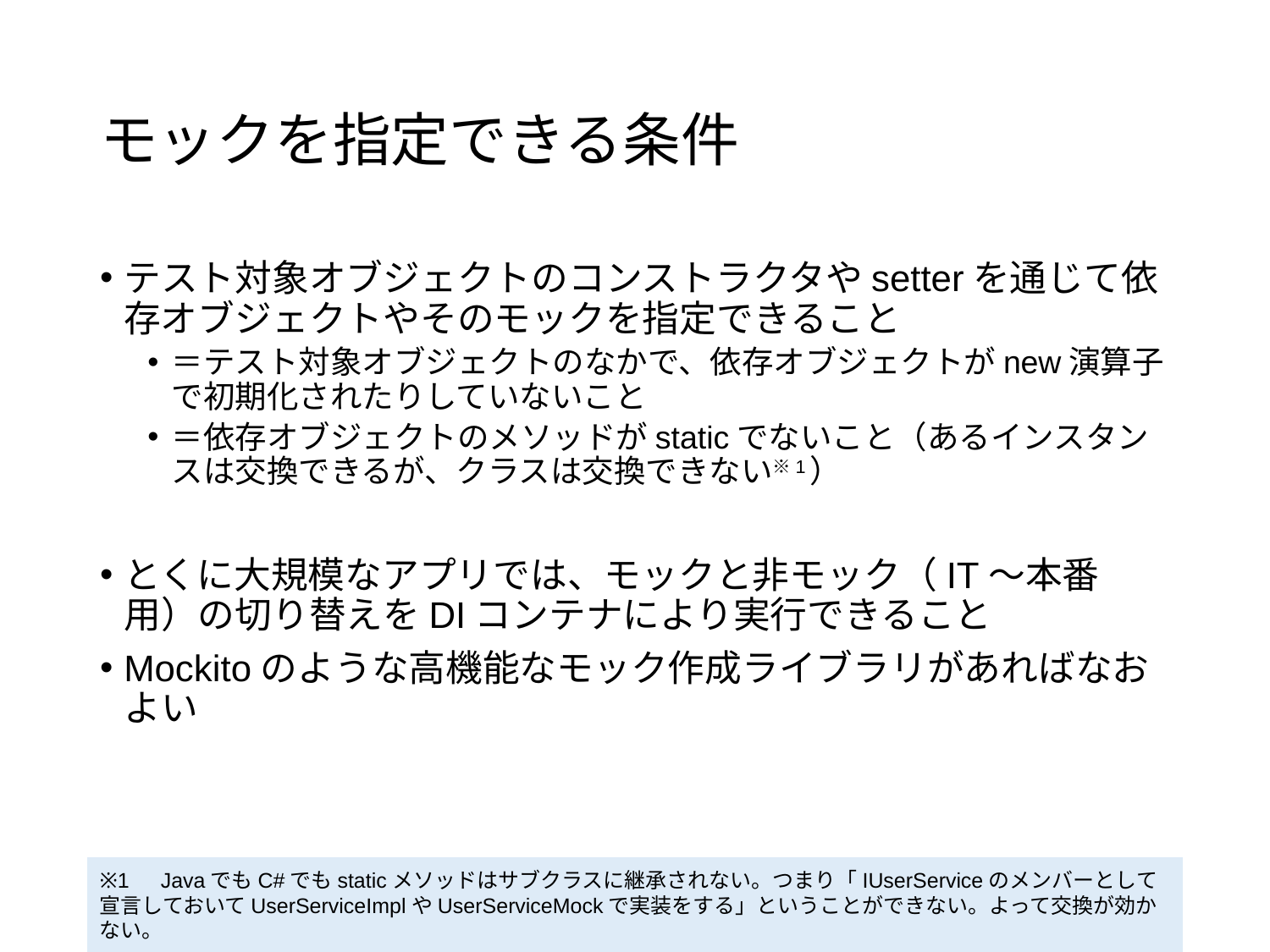

# モックを指定できる条件
テスト対象オブジェクトのコンストラクタやsetterを通じて依存オブジェクトやそのモックを指定できること
＝テスト対象オブジェクトのなかで、依存オブジェクトがnew演算子で初期化されたりしていないこと
＝依存オブジェクトのメソッドがstaticでないこと（あるインスタンスは交換できるが、クラスは交換できない※1）

とくに大規模なアプリでは、モックと非モック（IT〜本番用）の切り替えをDIコンテナにより実行できること
Mockitoのような高機能なモック作成ライブラリがあればなおよい

※1　JavaでもC#でもstaticメソッドはサブクラスに継承されない。つまり「IUserServiceのメンバーとして宣言しておいてUserServiceImplやUserServiceMockで実装をする」ということができない。よって交換が効かない。